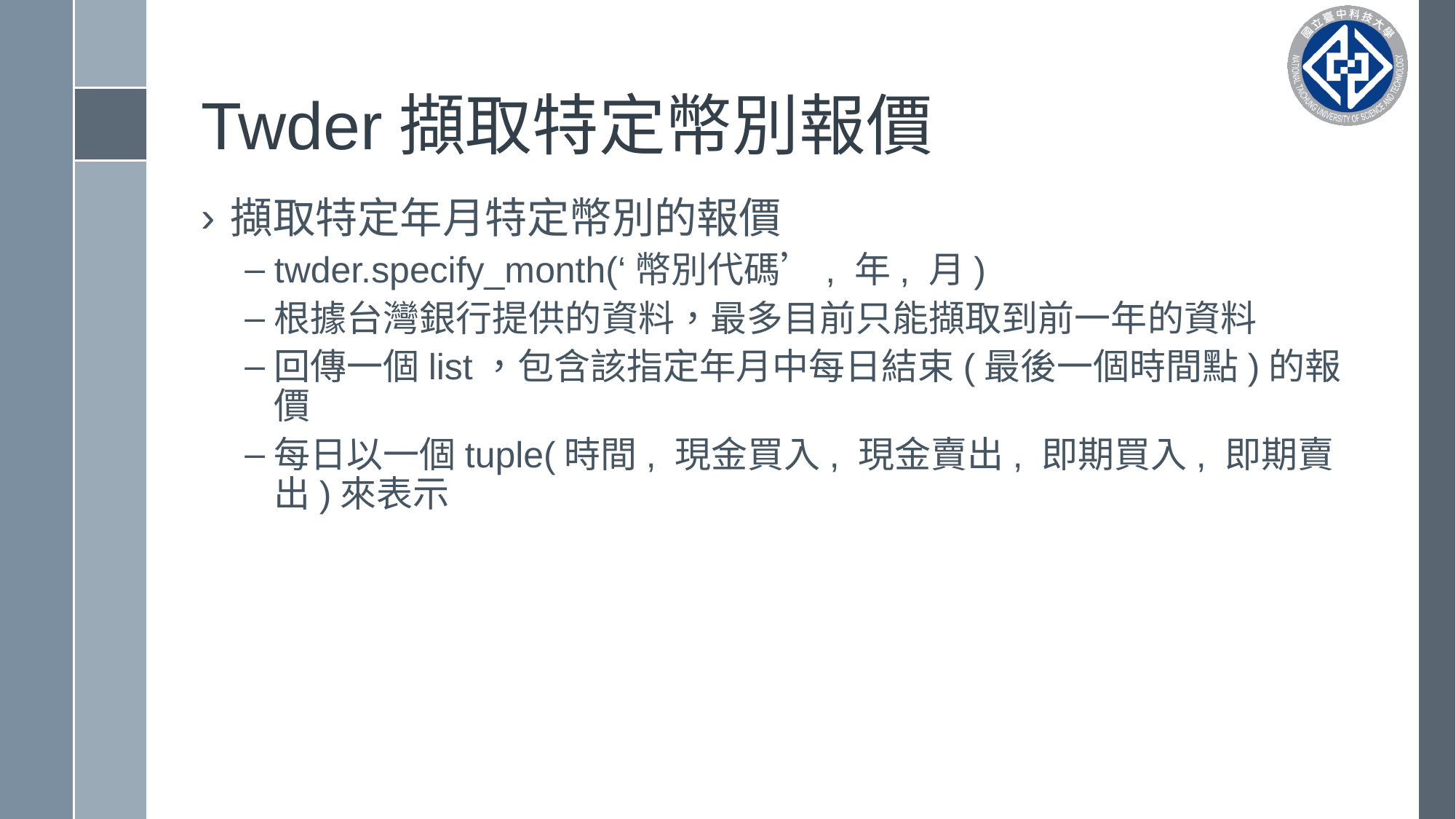

# Twder擷取特定幣別報價
擷取特定年月特定幣別的報價
twder.specify_month(‘幣別代碼’, 年, 月)
根據台灣銀行提供的資料，最多目前只能擷取到前一年的資料
回傳一個list，包含該指定年月中每日結束(最後一個時間點)的報價
每日以一個tuple(時間, 現金買入, 現金賣出, 即期買入, 即期賣出)來表示